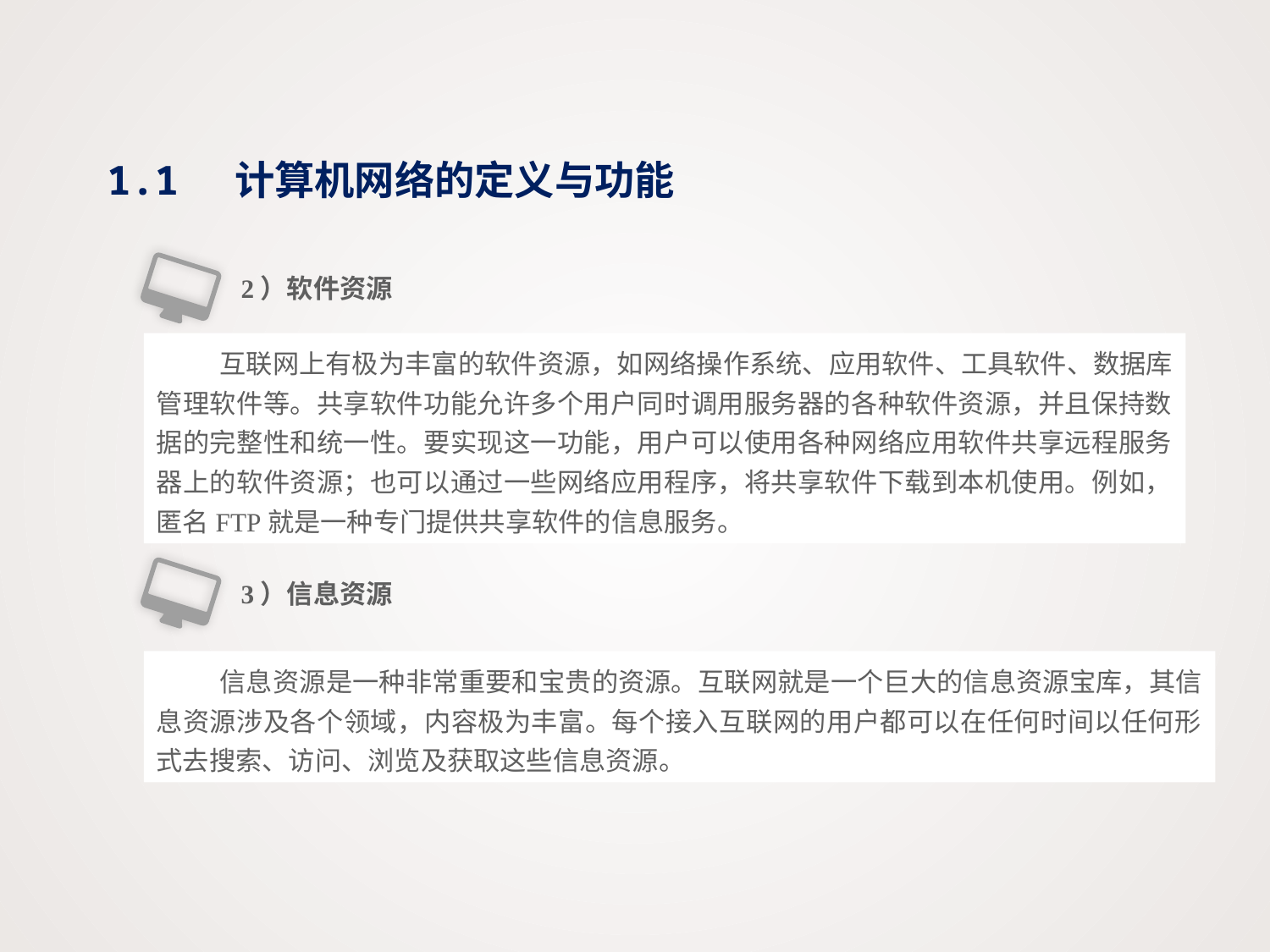

1.1　 计算机网络的定义与功能

2）软件资源
互联网上有极为丰富的软件资源，如网络操作系统、应用软件、工具软件、数据库管理软件等。共享软件功能允许多个用户同时调用服务器的各种软件资源，并且保持数据的完整性和统一性。要实现这一功能，用户可以使用各种网络应用软件共享远程服务器上的软件资源；也可以通过一些网络应用程序，将共享软件下载到本机使用。例如，匿名FTP就是一种专门提供共享软件的信息服务。

3）信息资源
信息资源是一种非常重要和宝贵的资源。互联网就是一个巨大的信息资源宝库，其信息资源涉及各个领域，内容极为丰富。每个接入互联网的用户都可以在任何时间以任何形式去搜索、访问、浏览及获取这些信息资源。